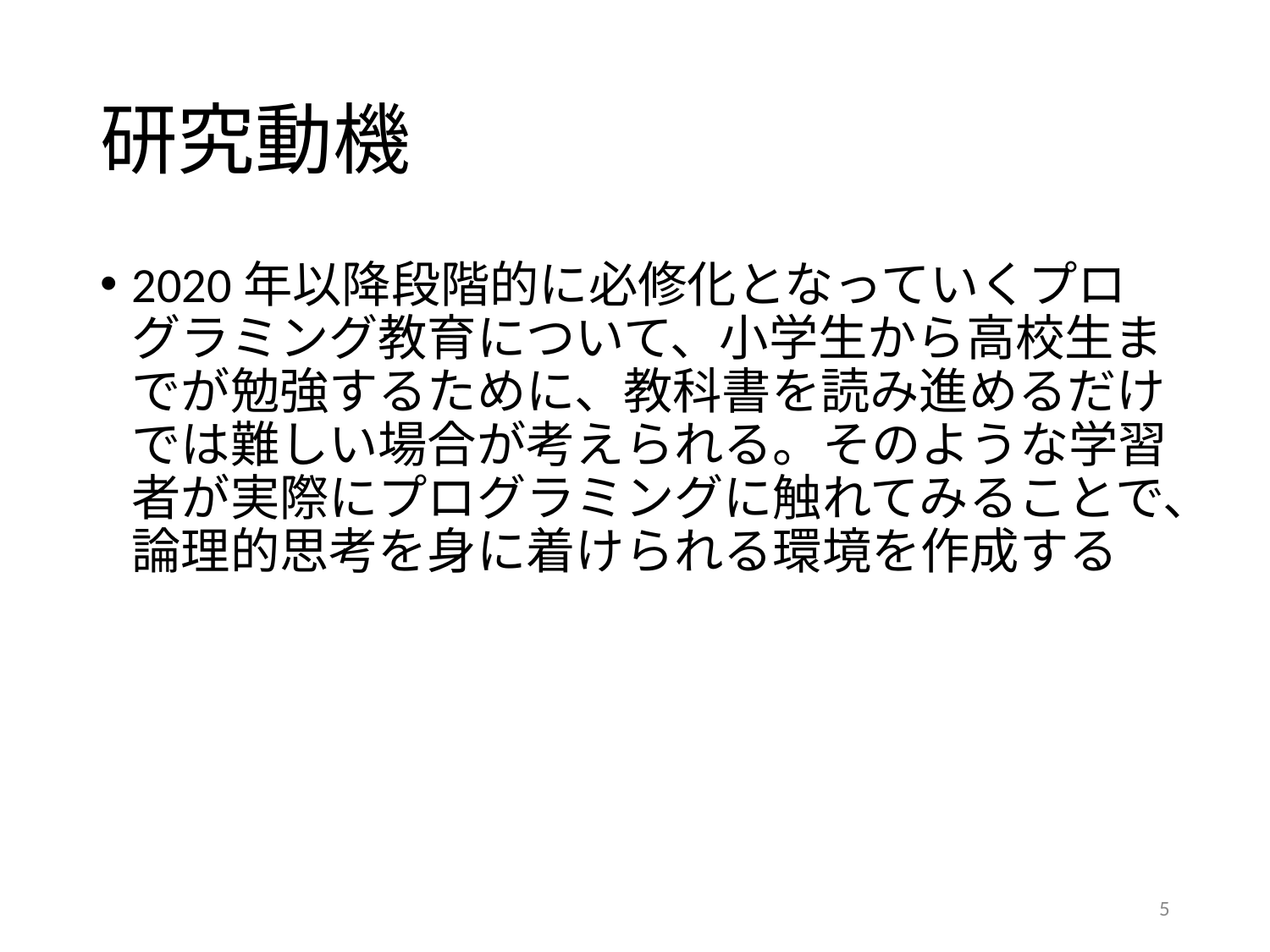

# 研究動機
2020年以降段階的に必修化となっていくプログラミング教育について、小学生から高校生までが勉強するために、教科書を読み進めるだけでは難しい場合が考えられる。そのような学習者が実際にプログラミングに触れてみることで、論理的思考を身に着けられる環境を作成する

5